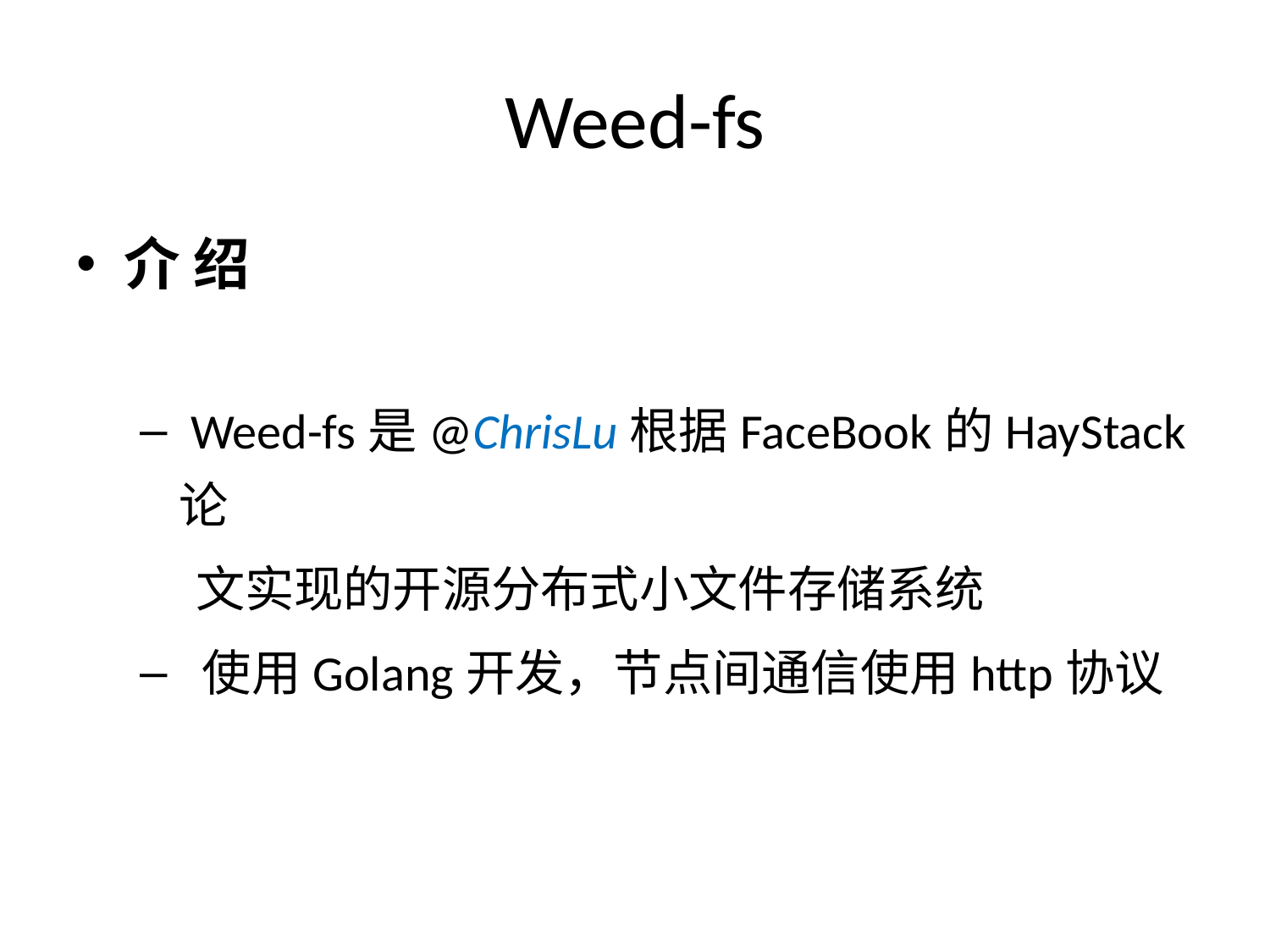

# Weed-fs
介 绍

 Weed-fs是@ChrisLu根据FaceBook的HayStack论
    文实现的开源分布式小文件存储系统
 使用Golang开发，节点间通信使用http协议